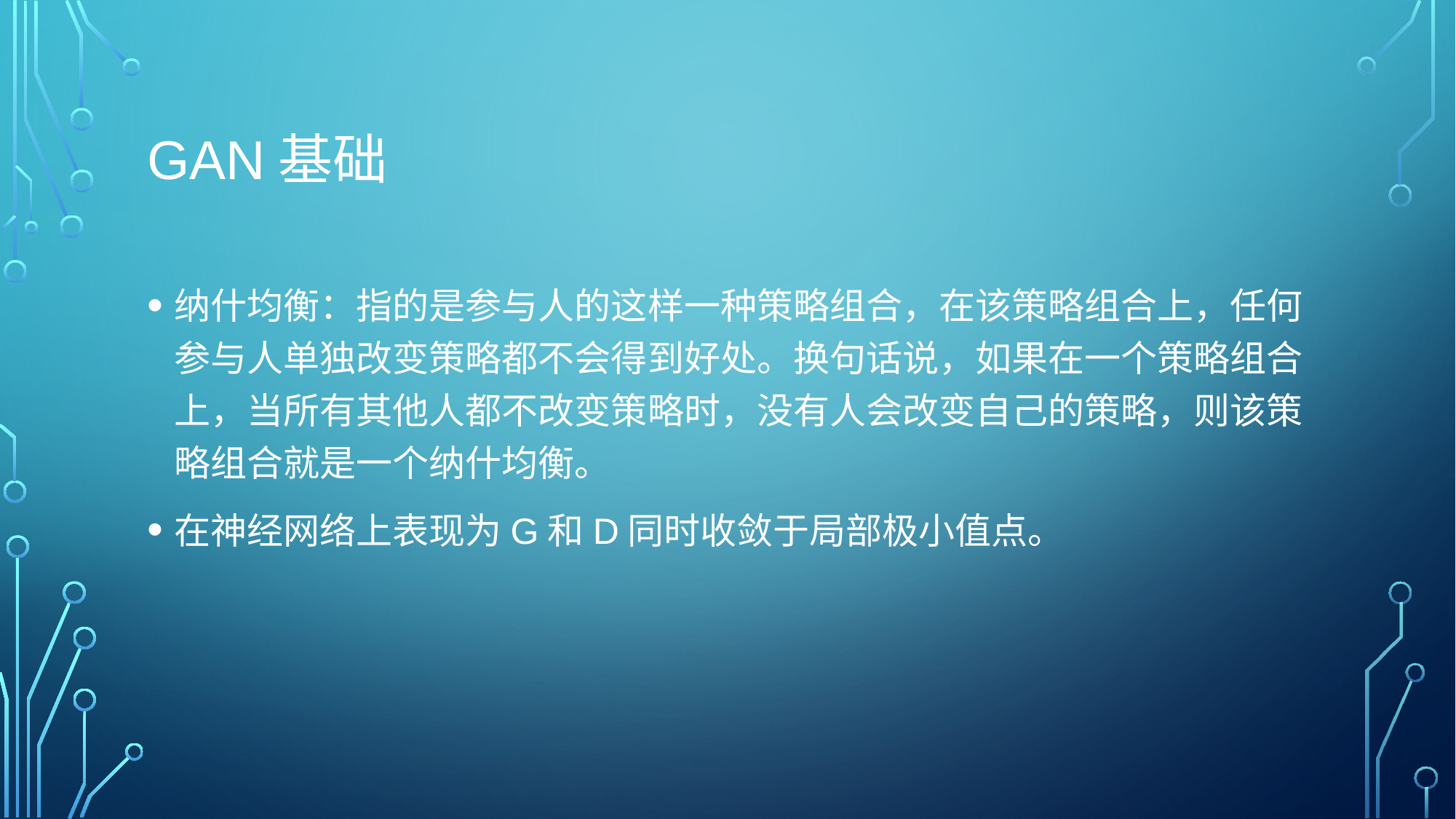

# GAN基础
纳什均衡：指的是参与人的这样一种策略组合，在该策略组合上，任何参与人单独改变策略都不会得到好处。换句话说，如果在一个策略组合上，当所有其他人都不改变策略时，没有人会改变自己的策略，则该策略组合就是一个纳什均衡。
在神经网络上表现为G和D同时收敛于局部极小值点。